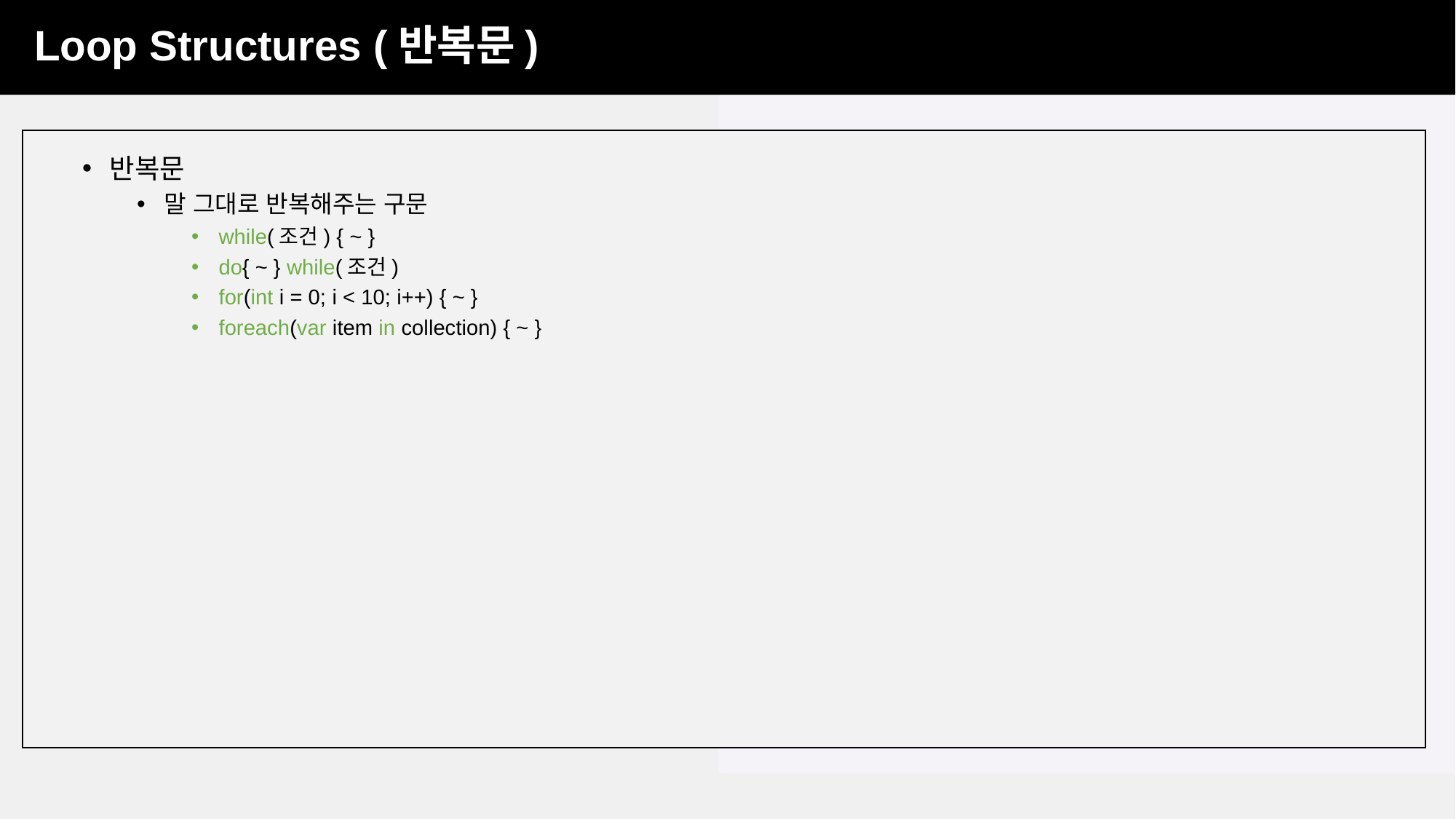

Loop Structures (반복문)
반복문
말 그대로 반복해주는 구문
while(조건) { ~ }
do{ ~ } while(조건)
for(int i = 0; i < 10; i++) { ~ }
foreach(var item in collection) { ~ }